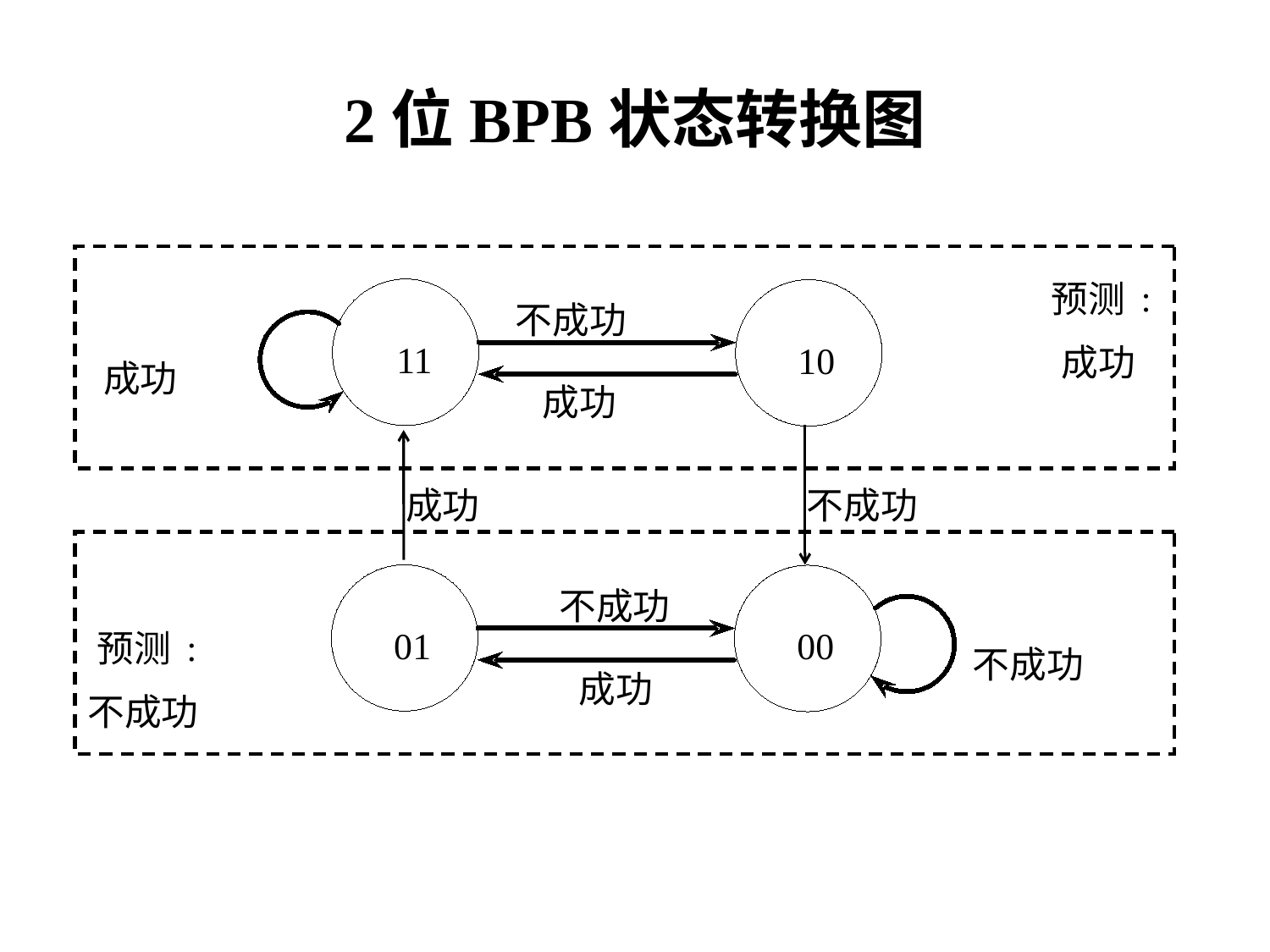

2位BPB状态转换图

:

预测

不成功

11

10

成功

成功

成功

成功
不成功

不成功

01

00

:

预测

不成功

成功

不成功